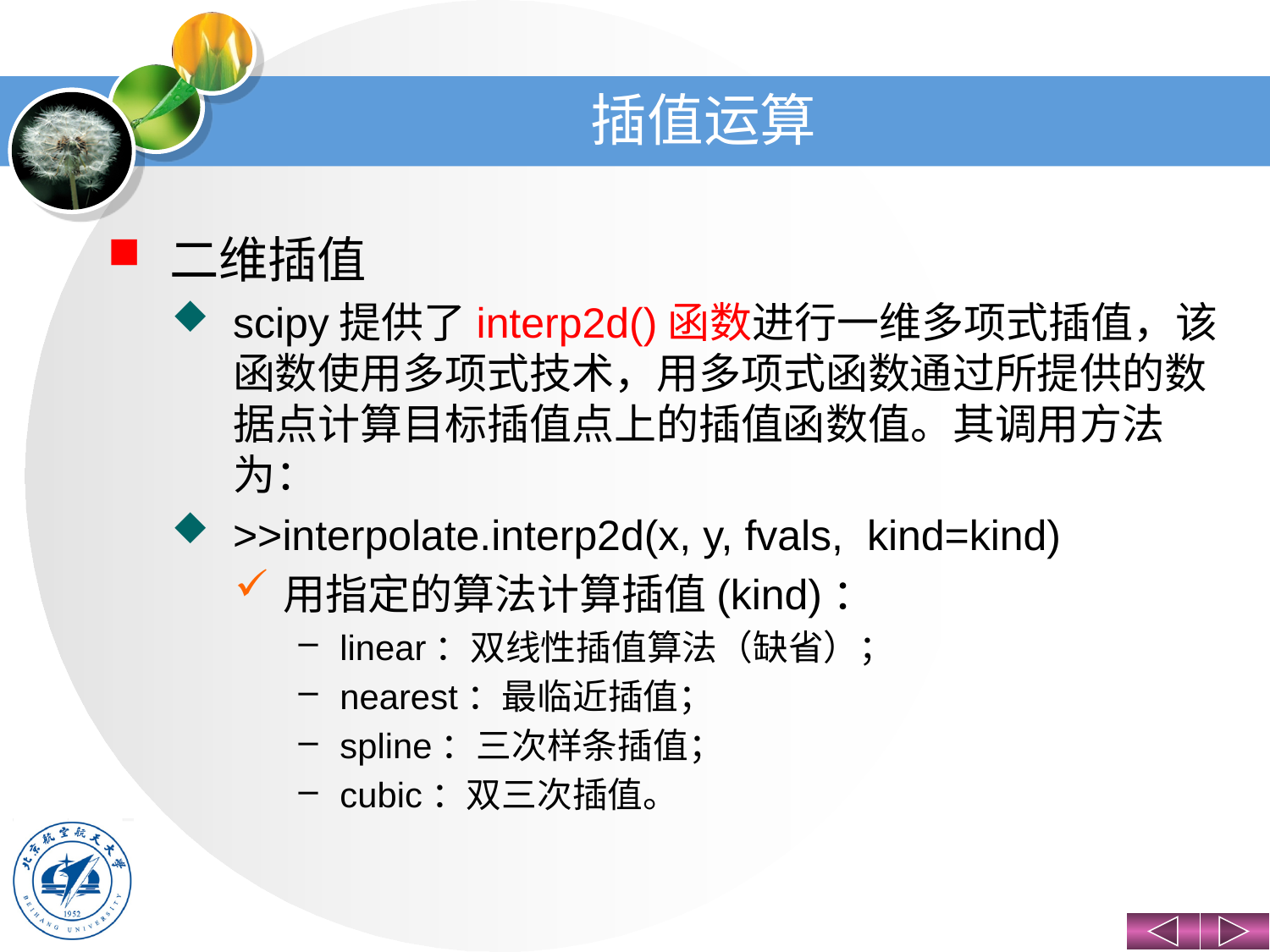

# 插值运算
二维插值
scipy提供了interp2d()函数进行一维多项式插值，该函数使用多项式技术，用多项式函数通过所提供的数据点计算目标插值点上的插值函数值。其调用方法为：
>>interpolate.interp2d(x, y, fvals,  kind=kind)
用指定的算法计算插值(kind)：
 linear：双线性插值算法（缺省）；
 nearest：最临近插值；
 spline：三次样条插值；
 cubic：双三次插值。
65